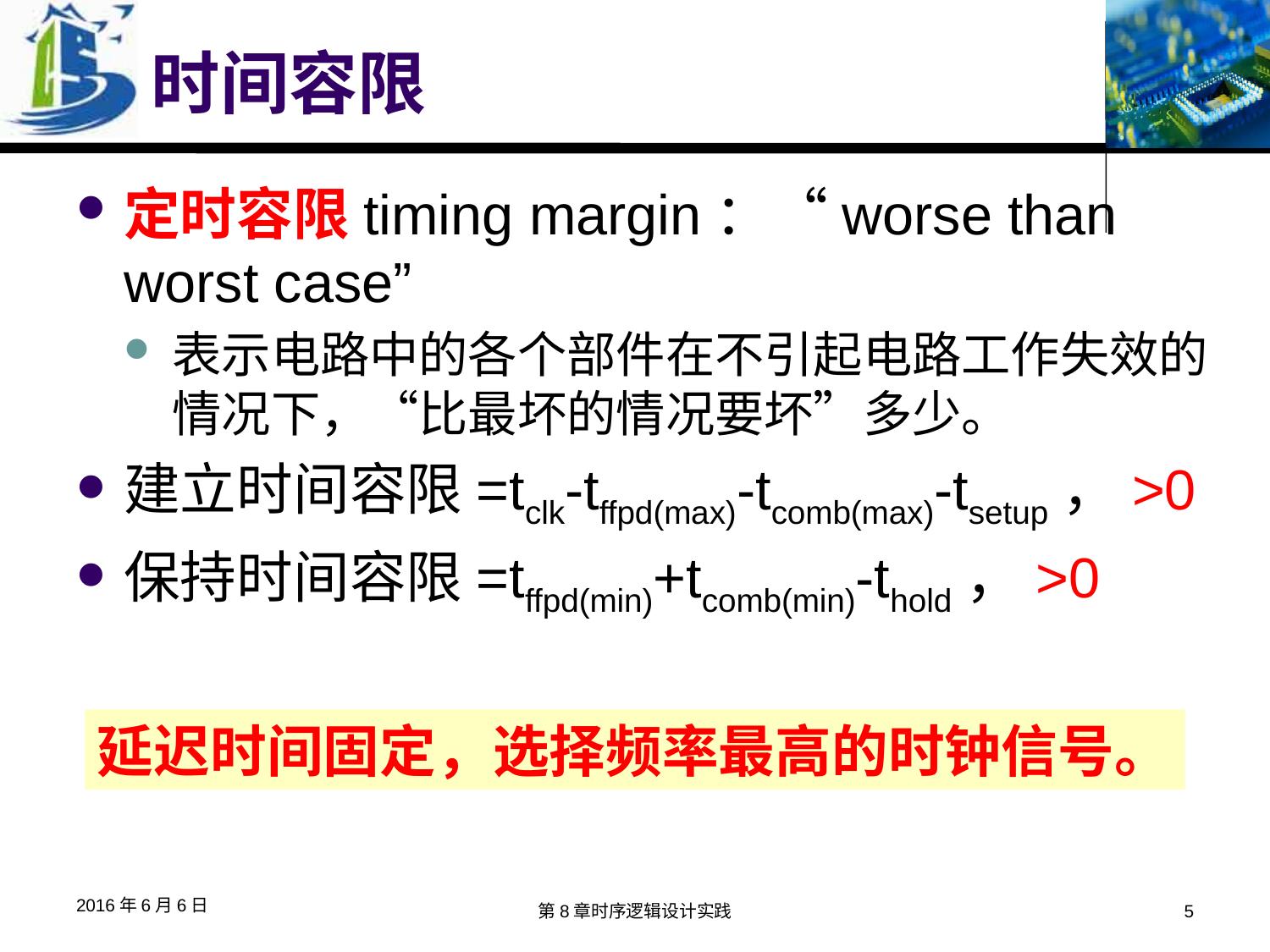

# 时间容限
定时容限timing margin：“worse than worst case”
表示电路中的各个部件在不引起电路工作失效的情况下，“比最坏的情况要坏”多少。
建立时间容限=tclk-tffpd(max)-tcomb(max)-tsetup，>0
保持时间容限=tffpd(min)+tcomb(min)-thold，>0

延迟时间固定，选择频率最高的时钟信号。
2016年6月6日
第8章时序逻辑设计实践
5